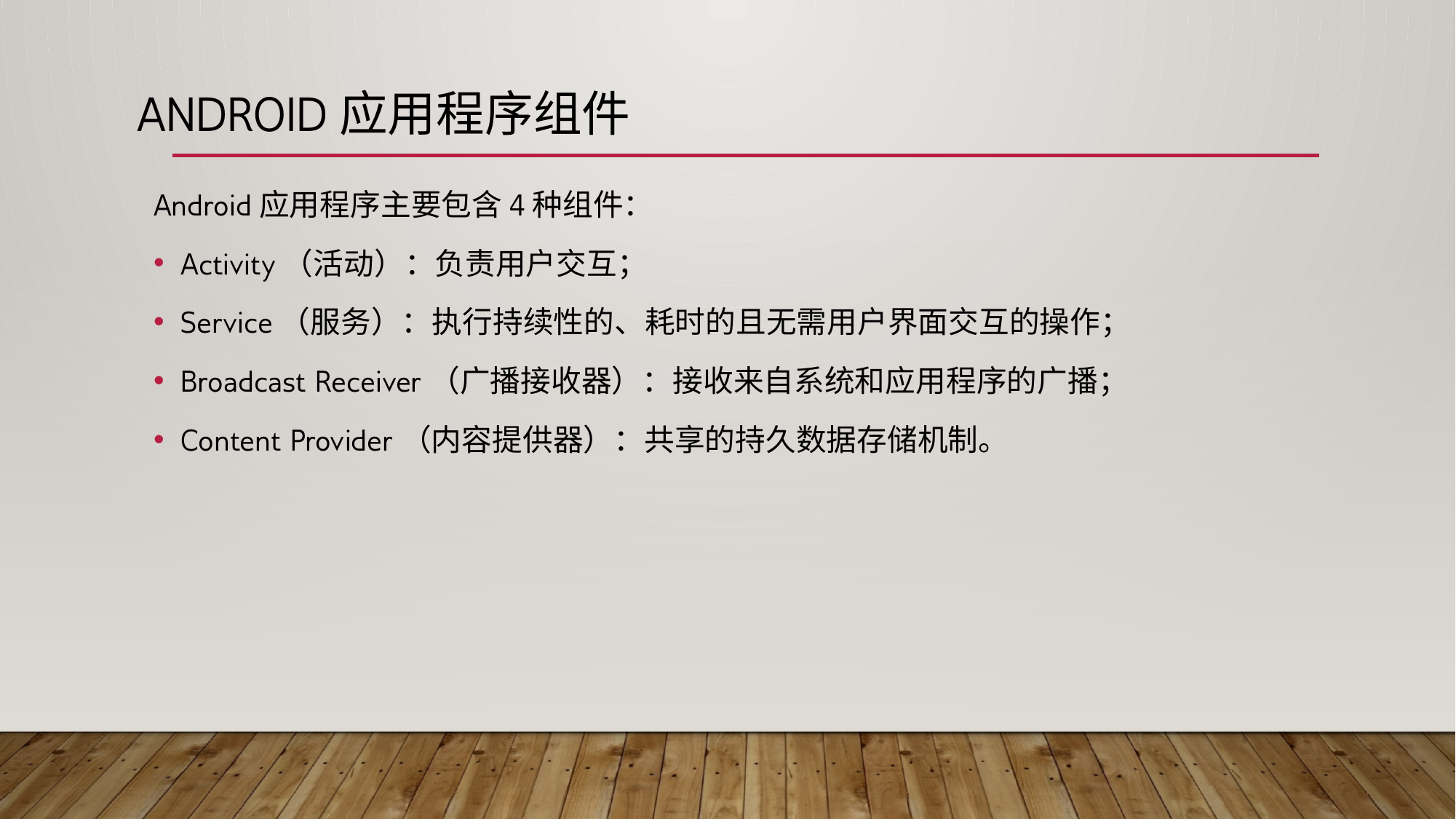

# Android应用程序组件
Android应用程序主要包含4种组件：
Activity（活动）：负责用户交互；
Service（服务）：执行持续性的、耗时的且无需用户界面交互的操作；
Broadcast Receiver（广播接收器）：接收来自系统和应用程序的广播；
Content Provider（内容提供器）：共享的持久数据存储机制。